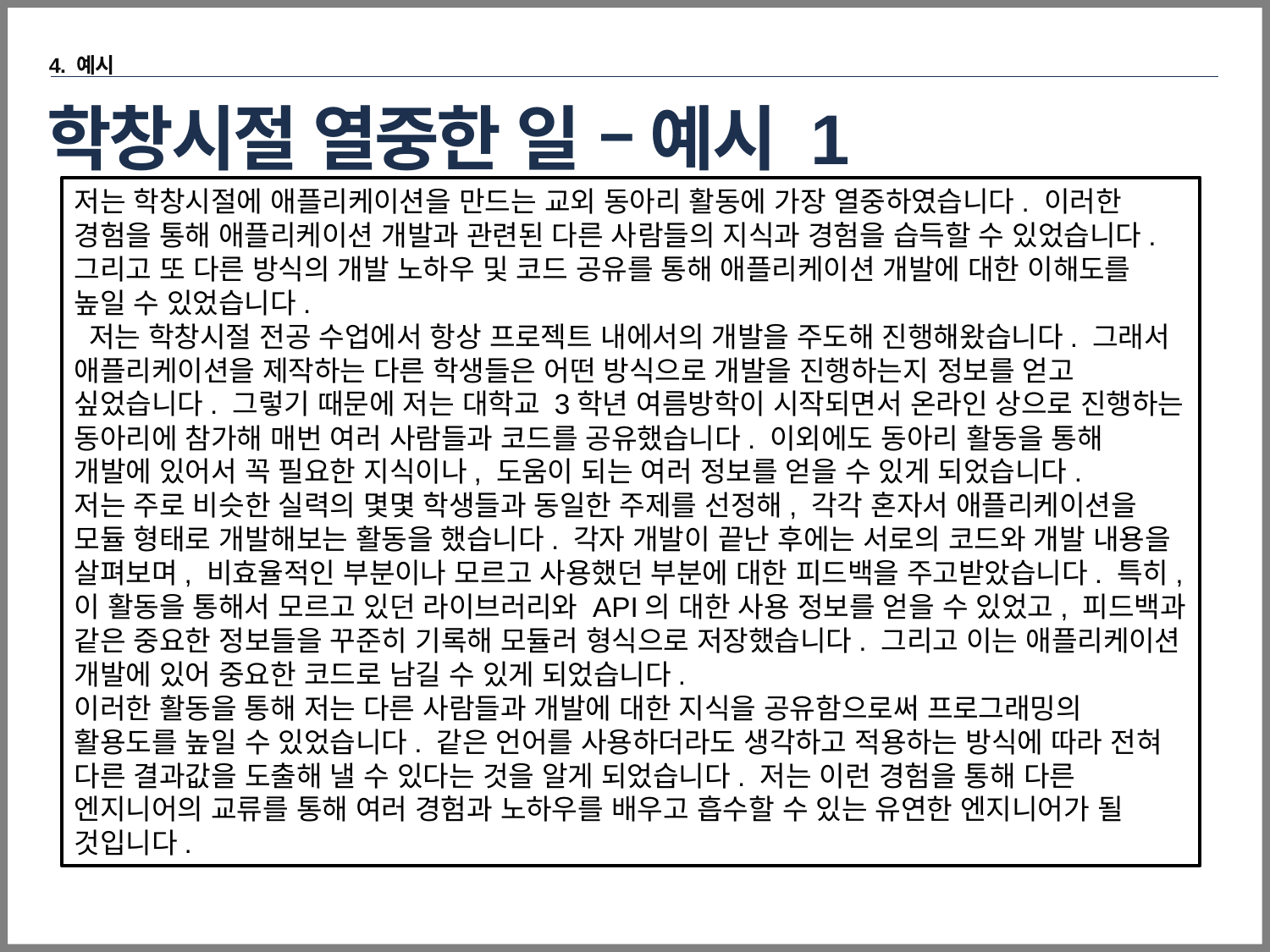

4. 예시
# 학창시절 열중한 일 – 예시 1
저는 학창시절에 애플리케이션을 만드는 교외 동아리 활동에 가장 열중하였습니다. 이러한 경험을 통해 애플리케이션 개발과 관련된 다른 사람들의 지식과 경험을 습득할 수 있었습니다. 그리고 또 다른 방식의 개발 노하우 및 코드 공유를 통해 애플리케이션 개발에 대한 이해도를 높일 수 있었습니다.
 저는 학창시절 전공 수업에서 항상 프로젝트 내에서의 개발을 주도해 진행해왔습니다. 그래서 애플리케이션을 제작하는 다른 학생들은 어떤 방식으로 개발을 진행하는지 정보를 얻고 싶었습니다. 그렇기 때문에 저는 대학교 3학년 여름방학이 시작되면서 온라인 상으로 진행하는 동아리에 참가해 매번 여러 사람들과 코드를 공유했습니다. 이외에도 동아리 활동을 통해 개발에 있어서 꼭 필요한 지식이나, 도움이 되는 여러 정보를 얻을 수 있게 되었습니다.
저는 주로 비슷한 실력의 몇몇 학생들과 동일한 주제를 선정해, 각각 혼자서 애플리케이션을 모듈 형태로 개발해보는 활동을 했습니다. 각자 개발이 끝난 후에는 서로의 코드와 개발 내용을 살펴보며, 비효율적인 부분이나 모르고 사용했던 부분에 대한 피드백을 주고받았습니다. 특히, 이 활동을 통해서 모르고 있던 라이브러리와 API의 대한 사용 정보를 얻을 수 있었고, 피드백과 같은 중요한 정보들을 꾸준히 기록해 모듈러 형식으로 저장했습니다. 그리고 이는 애플리케이션 개발에 있어 중요한 코드로 남길 수 있게 되었습니다.
이러한 활동을 통해 저는 다른 사람들과 개발에 대한 지식을 공유함으로써 프로그래밍의 활용도를 높일 수 있었습니다. 같은 언어를 사용하더라도 생각하고 적용하는 방식에 따라 전혀 다른 결과값을 도출해 낼 수 있다는 것을 알게 되었습니다. 저는 이런 경험을 통해 다른 엔지니어의 교류를 통해 여러 경험과 노하우를 배우고 흡수할 수 있는 유연한 엔지니어가 될 것입니다.